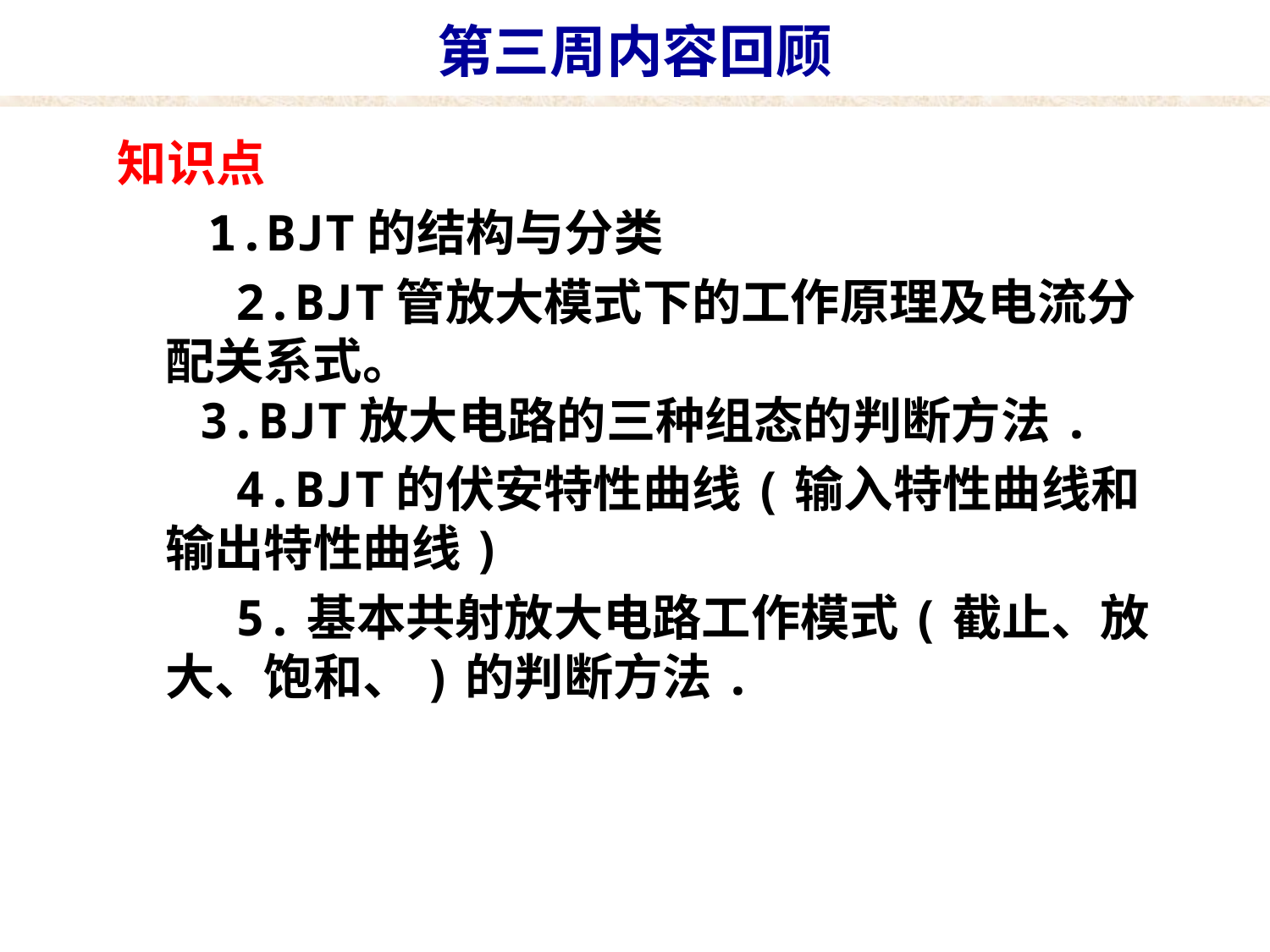

# 第三周内容回顾

知识点
        1.BJT的结构与分类
    2.BJT管放大模式下的工作原理及电流分配关系式。
  3.BJT放大电路的三种组态的判断方法.
    4.BJT的伏安特性曲线(输入特性曲线和输出特性曲线)
    5.基本共射放大电路工作模式(截止、放大、饱和、)的判断方法.